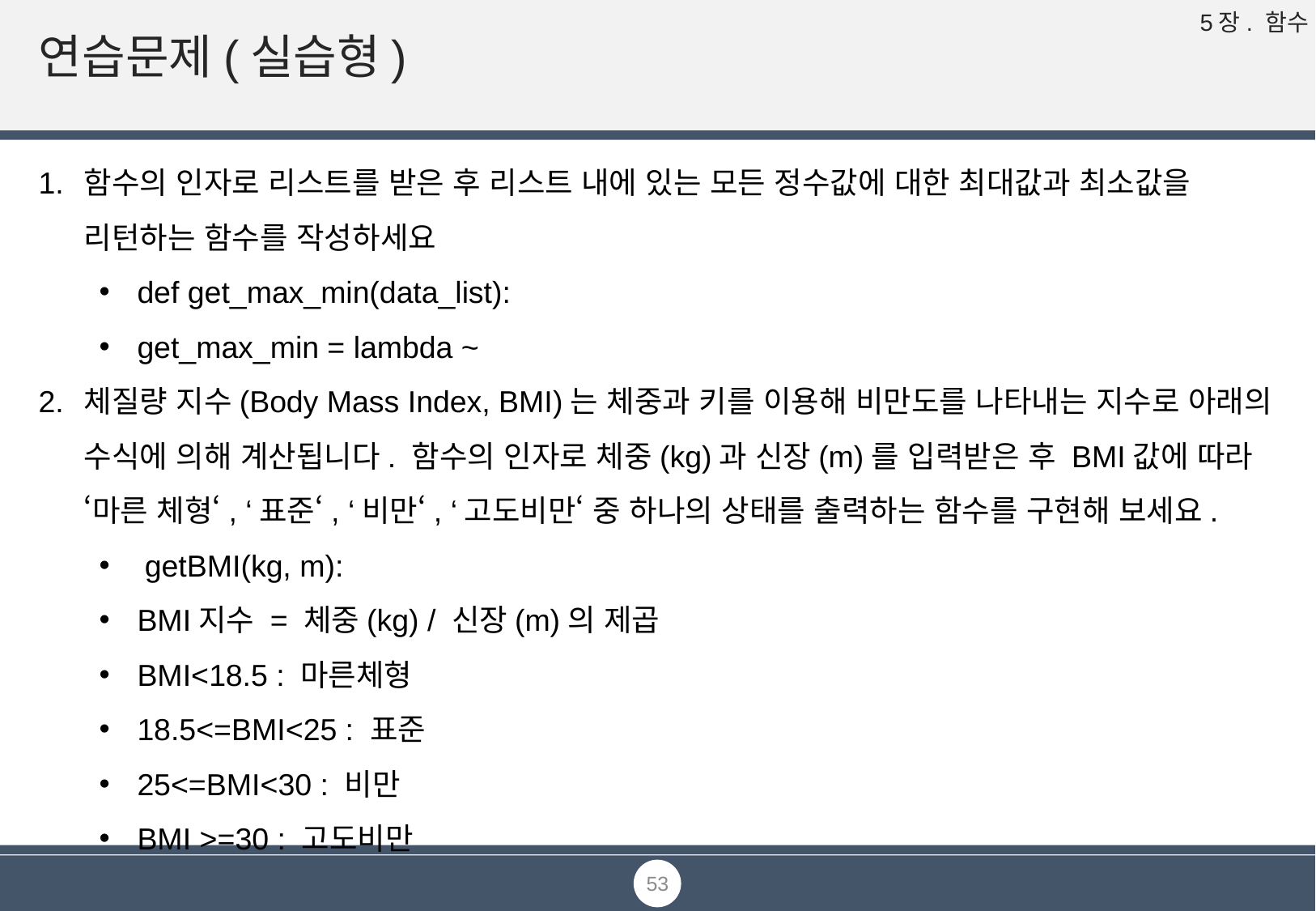

# 연습문제(실습형)
함수의 인자로 리스트를 받은 후 리스트 내에 있는 모든 정수값에 대한 최대값과 최소값을 리턴하는 함수를 작성하세요
def get_max_min(data_list):
get_max_min = lambda ~
체질량 지수(Body Mass Index, BMI)는 체중과 키를 이용해 비만도를 나타내는 지수로 아래의 수식에 의해 계산됩니다. 함수의 인자로 체중(kg)과 신장(m)를 입력받은 후 BMI값에 따라 ‘마른 체형‘, ‘표준‘, ‘비만‘, ‘고도비만‘ 중 하나의 상태를 출력하는 함수를 구현해 보세요.
getBMI(kg, m):
BMI지수 = 체중(kg) / 신장(m)의 제곱
BMI<18.5 : 마른체형
18.5<=BMI<25 : 표준
25<=BMI<30 : 비만
BMI >=30 : 고도비만
53